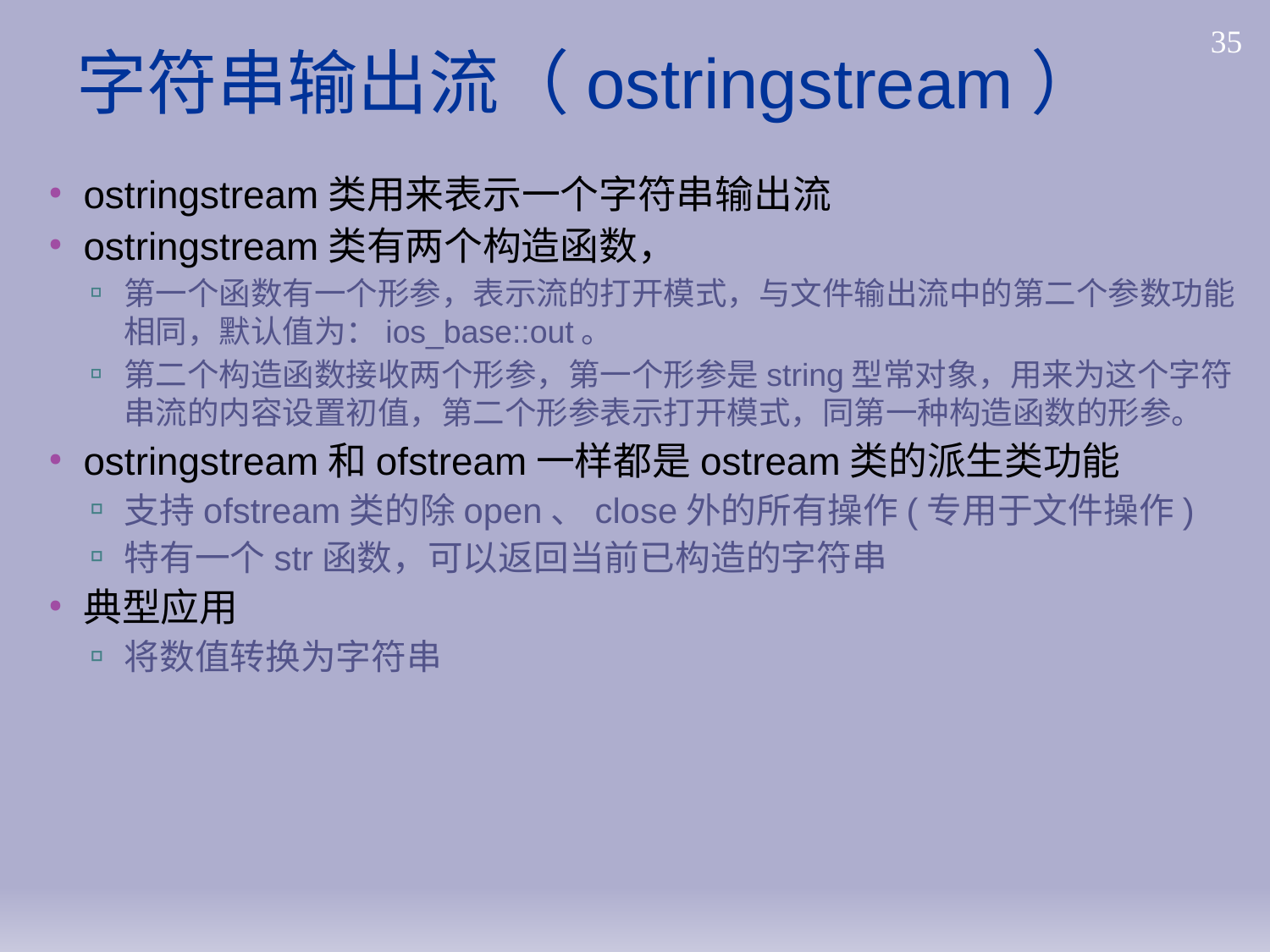

# 字符串输出流（ostringstream）
35
ostringstream类用来表示一个字符串输出流
ostringstream类有两个构造函数，
第一个函数有一个形参，表示流的打开模式，与文件输出流中的第二个参数功能相同，默认值为：ios_base::out。
第二个构造函数接收两个形参，第一个形参是string型常对象，用来为这个字符串流的内容设置初值，第二个形参表示打开模式，同第一种构造函数的形参。
ostringstream和ofstream一样都是ostream类的派生类功能
支持ofstream类的除open、close外的所有操作(专用于文件操作)
特有一个str函数，可以返回当前已构造的字符串
典型应用
将数值转换为字符串